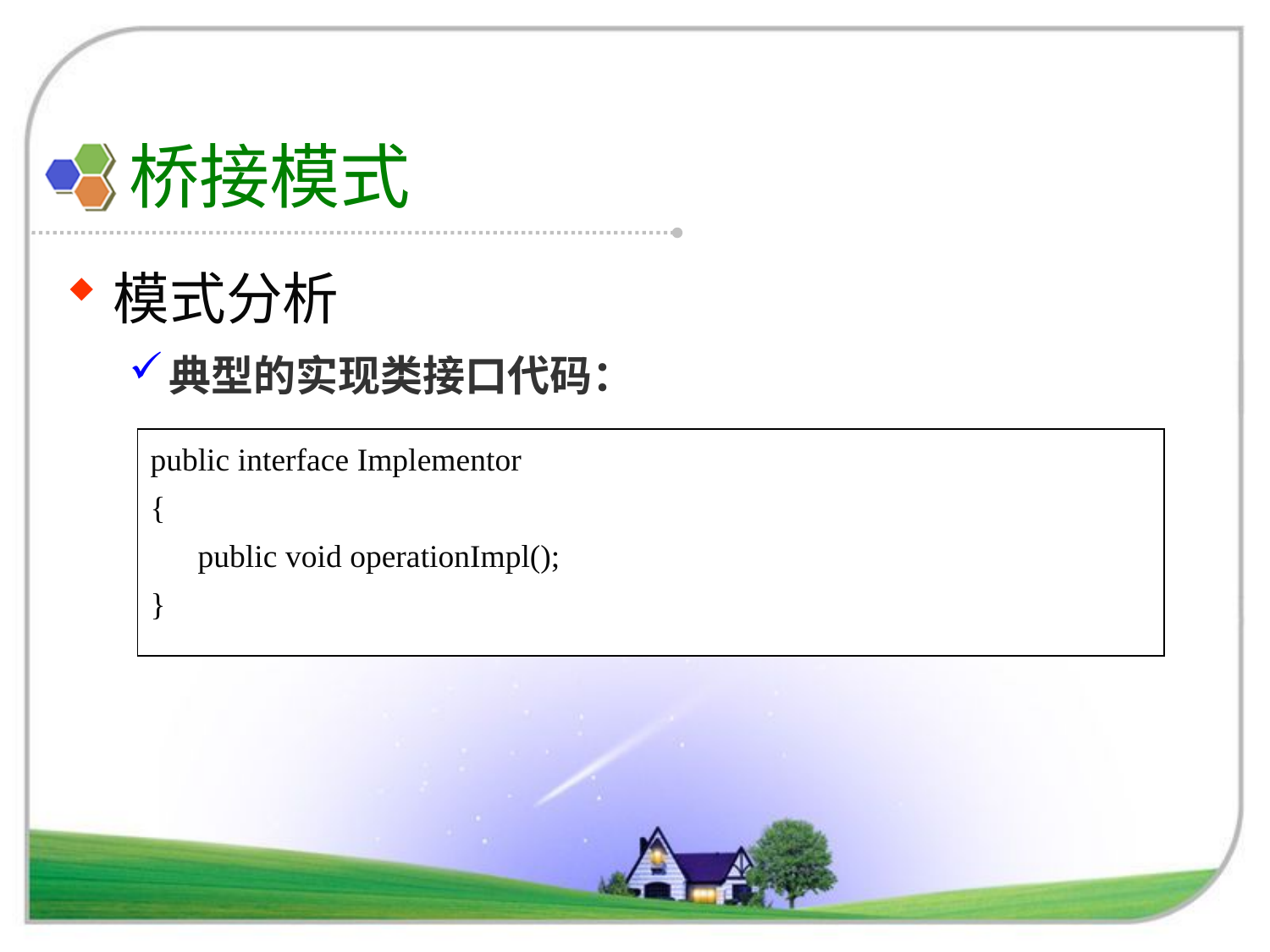

# 桥接模式
模式分析
典型的实现类接口代码：

| public interface Implementor { public void operationImpl(); } |
| --- |